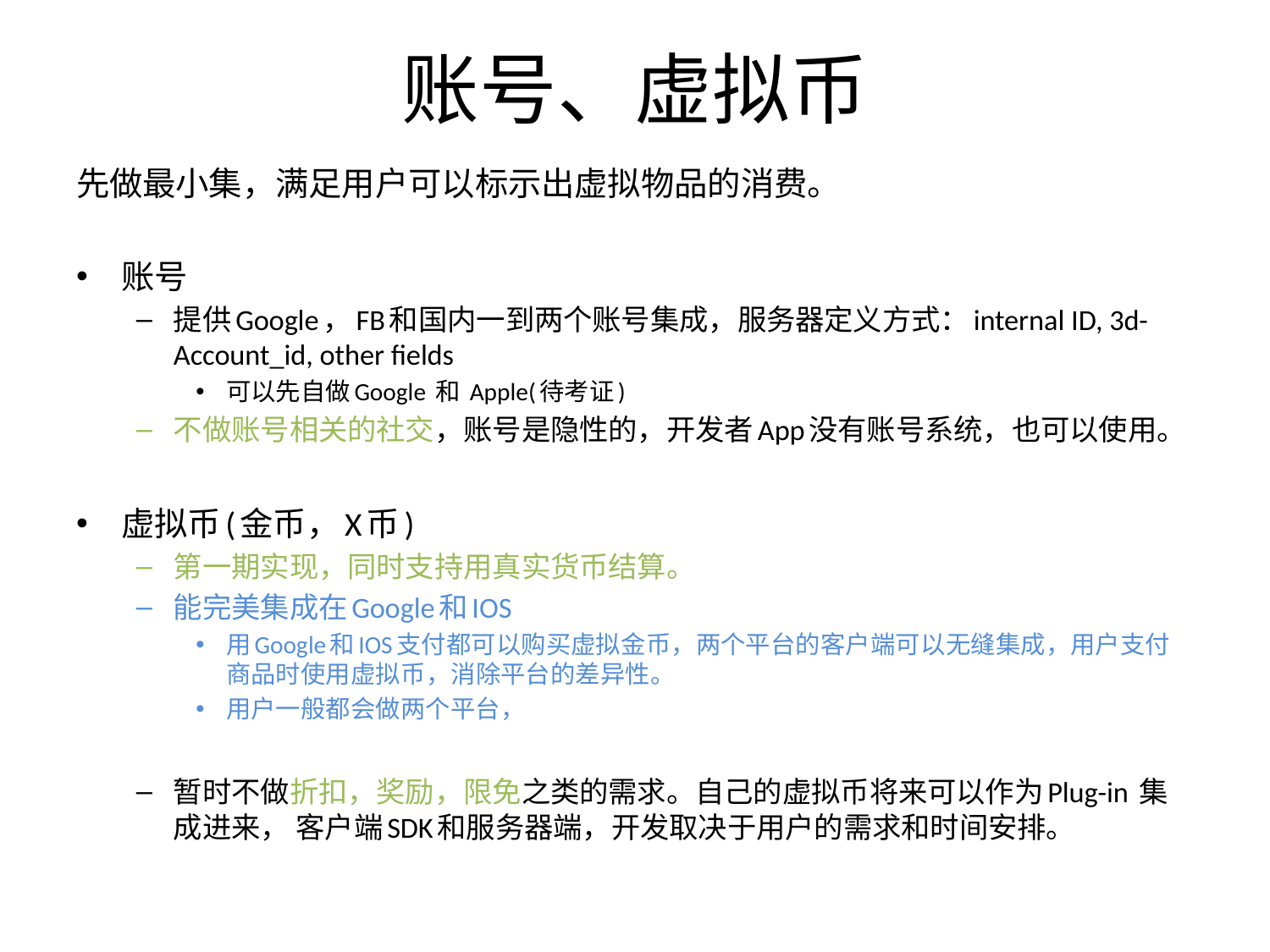

# 账号、虚拟币
先做最小集，满足用户可以标示出虚拟物品的消费。

账号
提供Google，FB和国内一到两个账号集成，服务器定义方式：internal ID, 3d-Account_id, other fields
可以先自做Google 和 Apple(待考证)
不做账号相关的社交，账号是隐性的，开发者App没有账号系统，也可以使用。

虚拟币(金币，X币)
第一期实现，同时支持用真实货币结算。
能完美集成在Google和IOS
用Google和IOS支付都可以购买虚拟金币，两个平台的客户端可以无缝集成，用户支付商品时使用虚拟币，消除平台的差异性。
用户一般都会做两个平台，

暂时不做折扣，奖励，限免之类的需求。自己的虚拟币将来可以作为Plug-in 集成进来， 客户端SDK和服务器端，开发取决于用户的需求和时间安排。